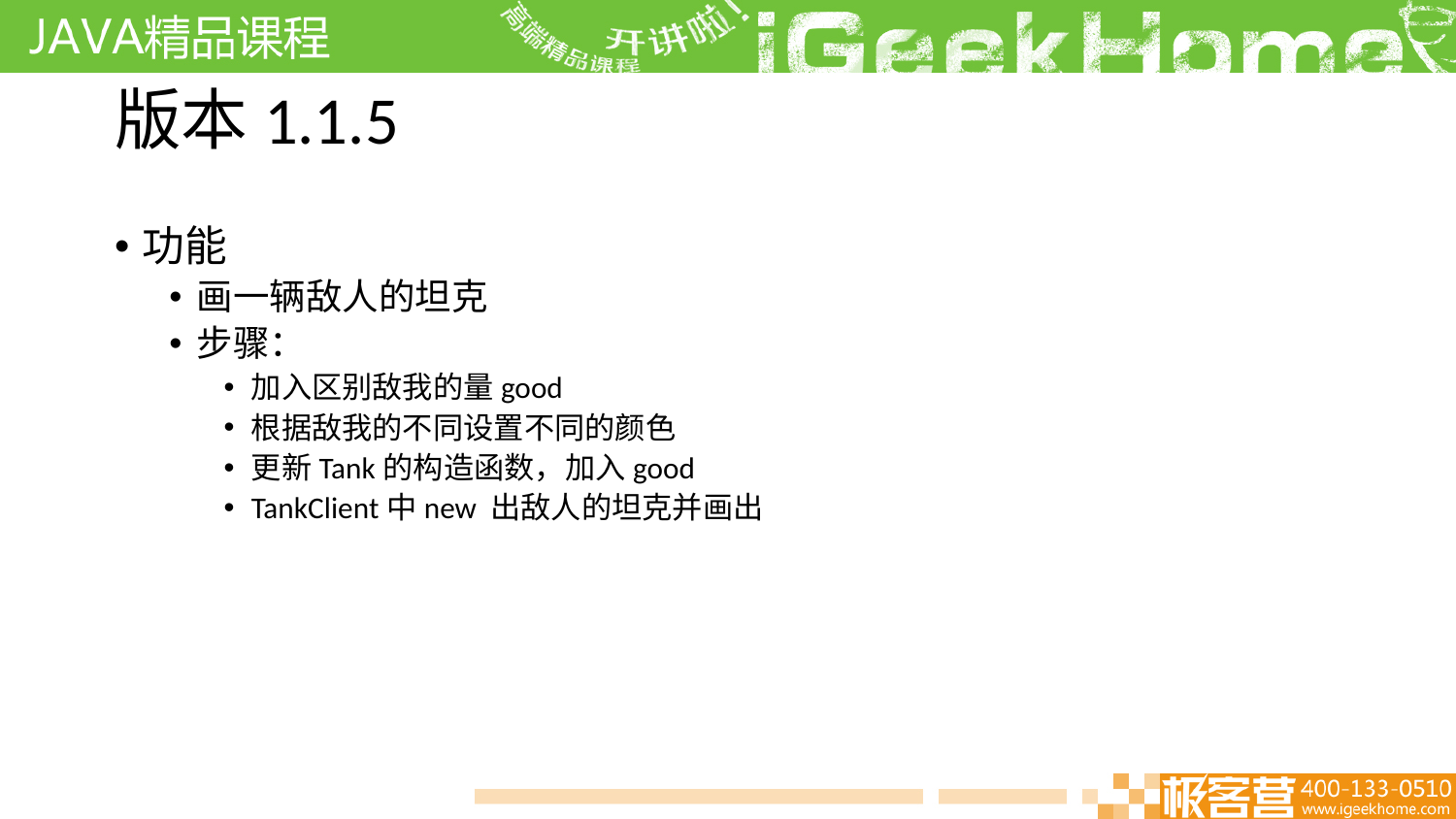

# 版本1.1.5
功能
画一辆敌人的坦克
步骤：
加入区别敌我的量good
根据敌我的不同设置不同的颜色
更新Tank的构造函数，加入good
TankClient中new 出敌人的坦克并画出